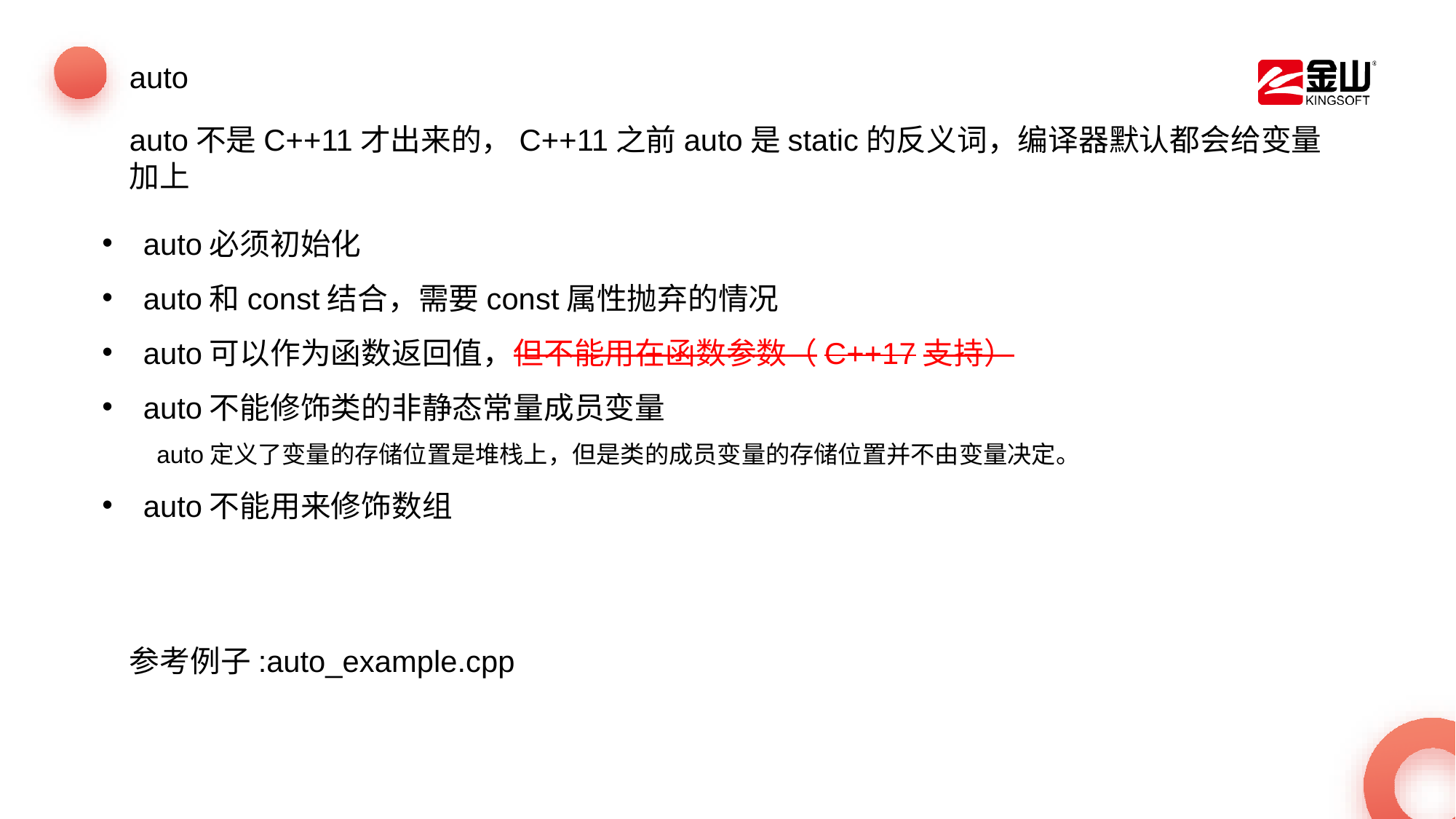

auto
auto不是C++11才出来的，C++11之前auto是static的反义词，编译器默认都会给变量加上
auto必须初始化
auto和const结合，需要const属性抛弃的情况
auto可以作为函数返回值，但不能用在函数参数（C++17支持）
auto不能修饰类的非静态常量成员变量
auto定义了变量的存储位置是堆栈上，但是类的成员变量的存储位置并不由变量决定。
auto不能用来修饰数组

参考例子:auto_example.cpp